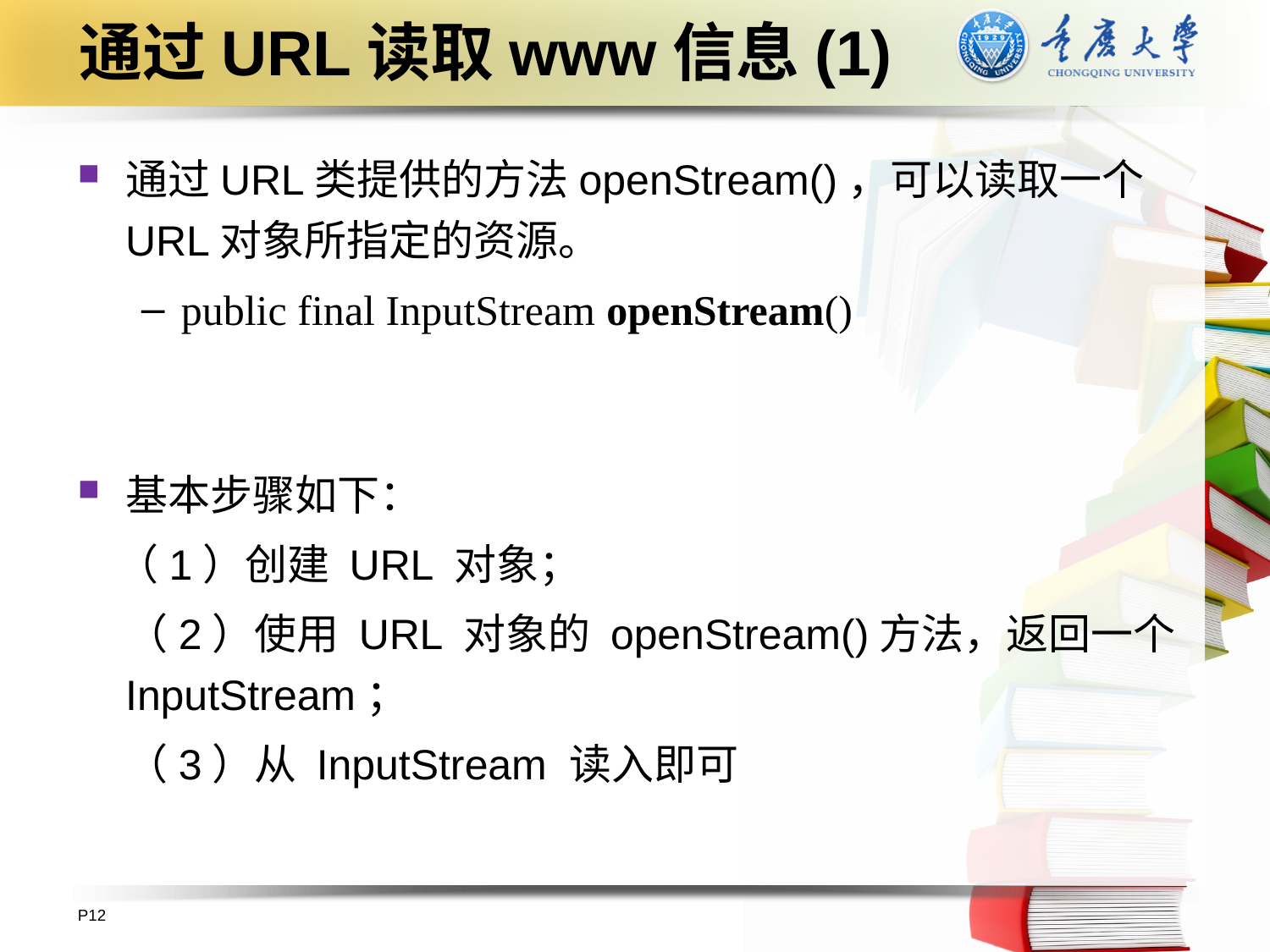

# 通过URL读取www信息(1)
通过URL类提供的方法openStream()，可以读取一个URL对象所指定的资源。
public final InputStream openStream()

基本步骤如下：
   （1）创建 URL 对象；
    （2）使用 URL 对象的 openStream()方法，返回一个 InputStream；
    （3）从 InputStream 读入即可

P12